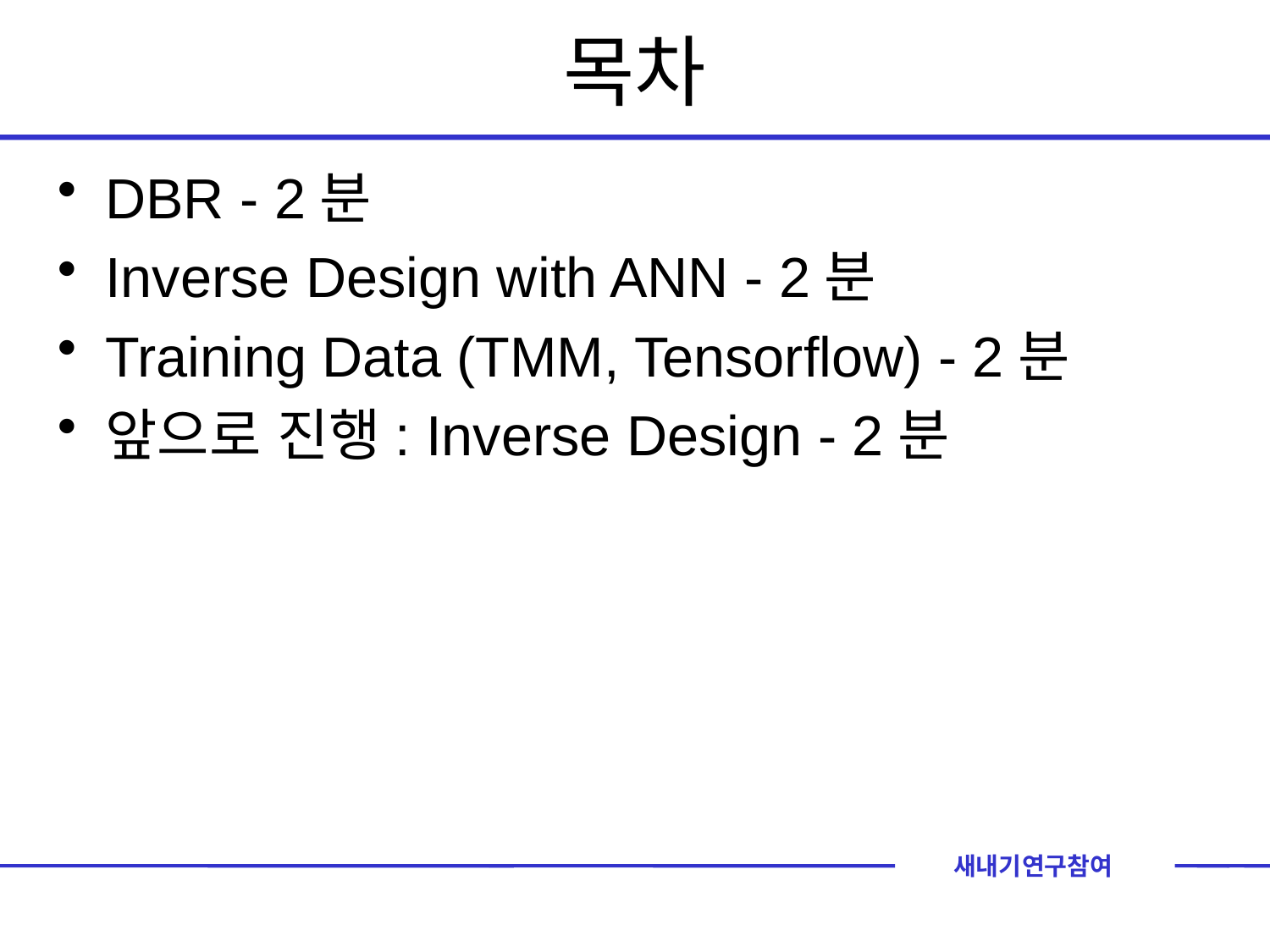

# 목차
DBR - 2분
Inverse Design with ANN - 2분
Training Data (TMM, Tensorflow) - 2분
앞으로 진행: Inverse Design - 2분